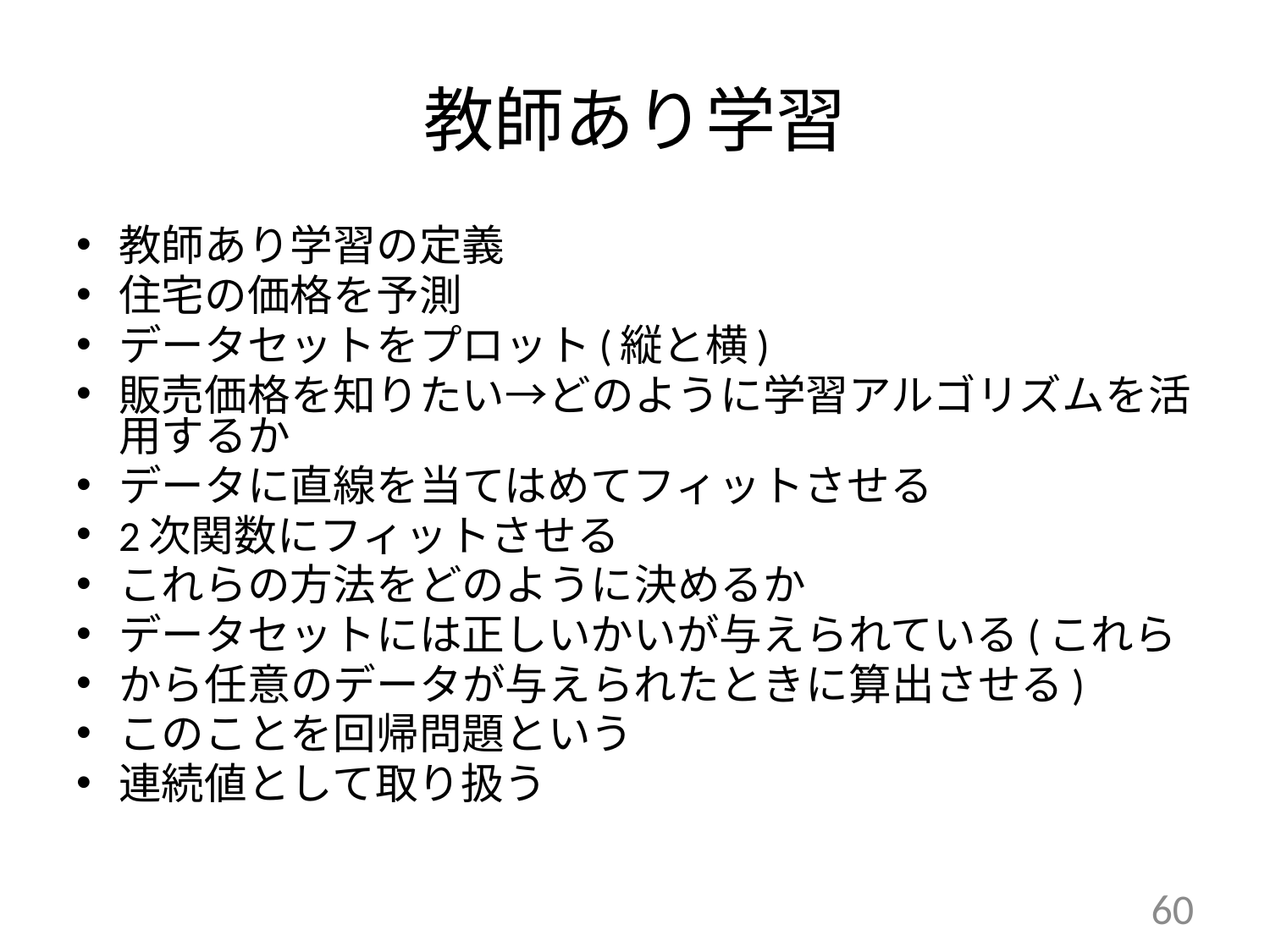

# 教師あり学習
教師あり学習の定義
住宅の価格を予測
データセットをプロット(縦と横)
販売価格を知りたい→どのように学習アルゴリズムを活用するか
データに直線を当てはめてフィットさせる
2次関数にフィットさせる
これらの方法をどのように決めるか
データセットには正しいかいが与えられている(これら
から任意のデータが与えられたときに算出させる)
このことを回帰問題という
連続値として取り扱う

60